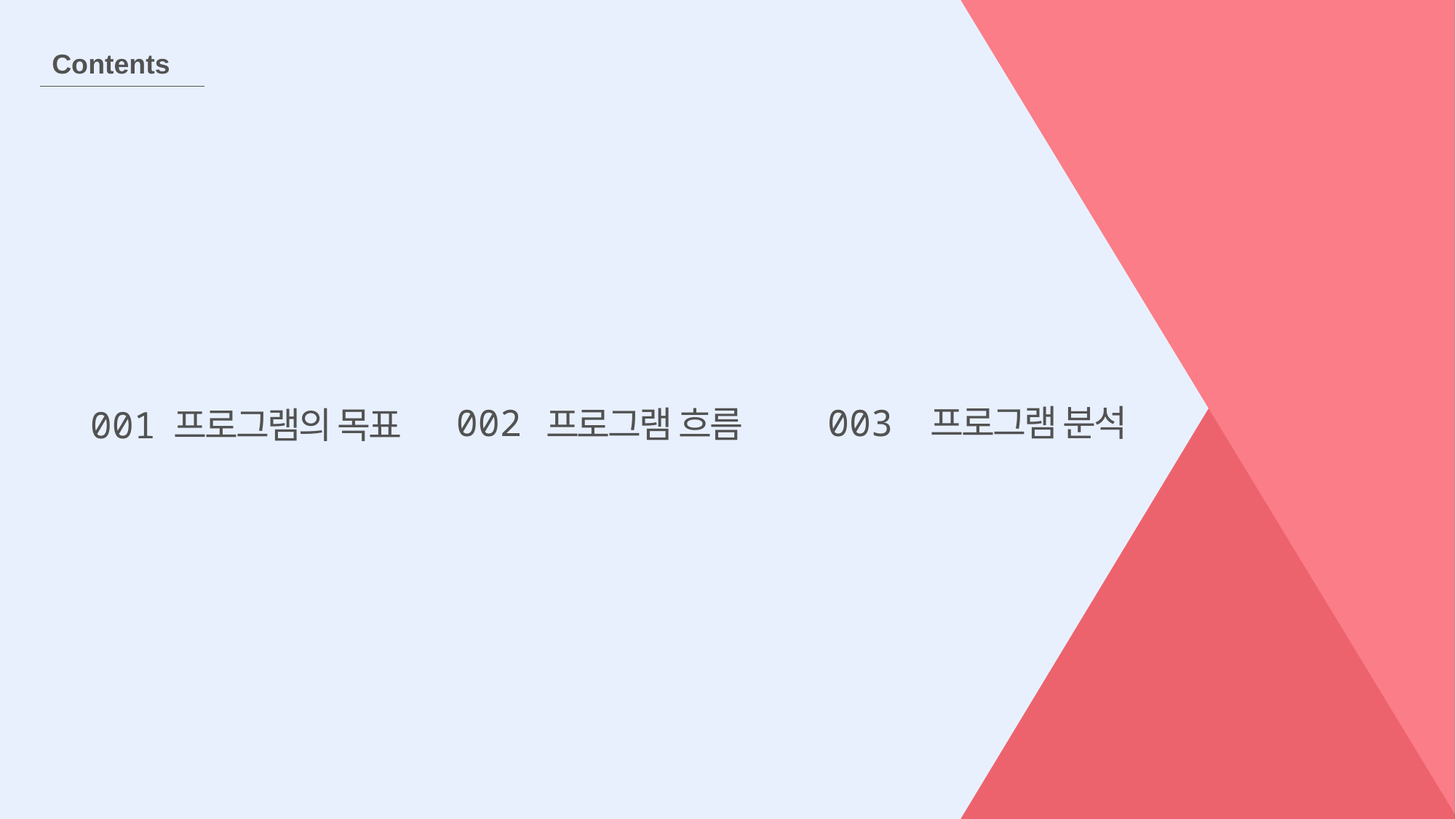

Contents
002
프로그램 흐름
003
프로그램 분석
프로그램의 목표
001